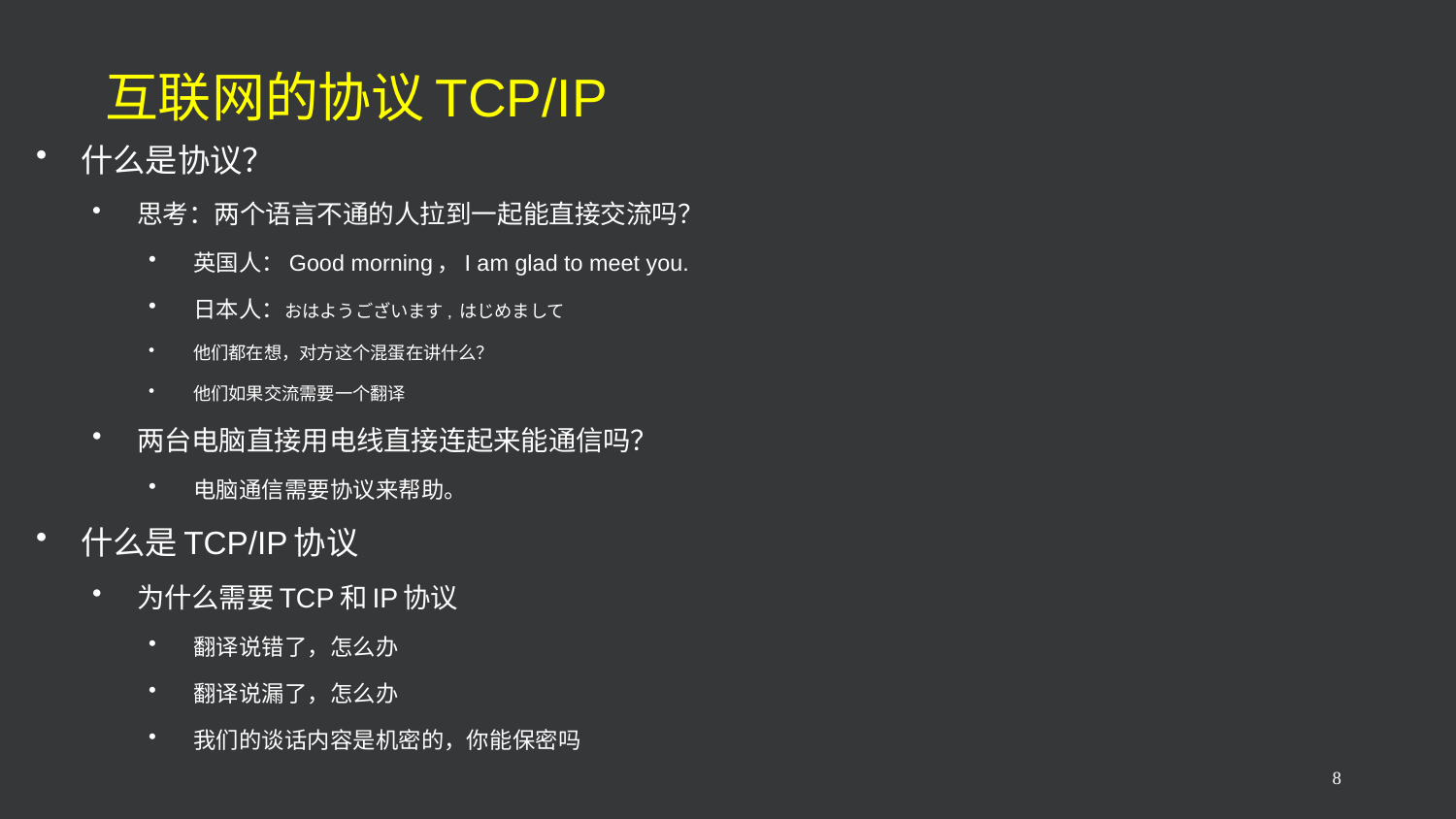

# 互联网的协议TCP/IP
什么是协议？
思考：两个语言不通的人拉到一起能直接交流吗？
英国人：Good morning，I am glad to meet you.
日本人：おはようございます, はじめまして
他们都在想，对方这个混蛋在讲什么？
他们如果交流需要一个翻译
两台电脑直接用电线直接连起来能通信吗？
电脑通信需要协议来帮助。
什么是TCP/IP协议
为什么需要TCP和IP协议
翻译说错了，怎么办
翻译说漏了，怎么办
我们的谈话内容是机密的，你能保密吗

8